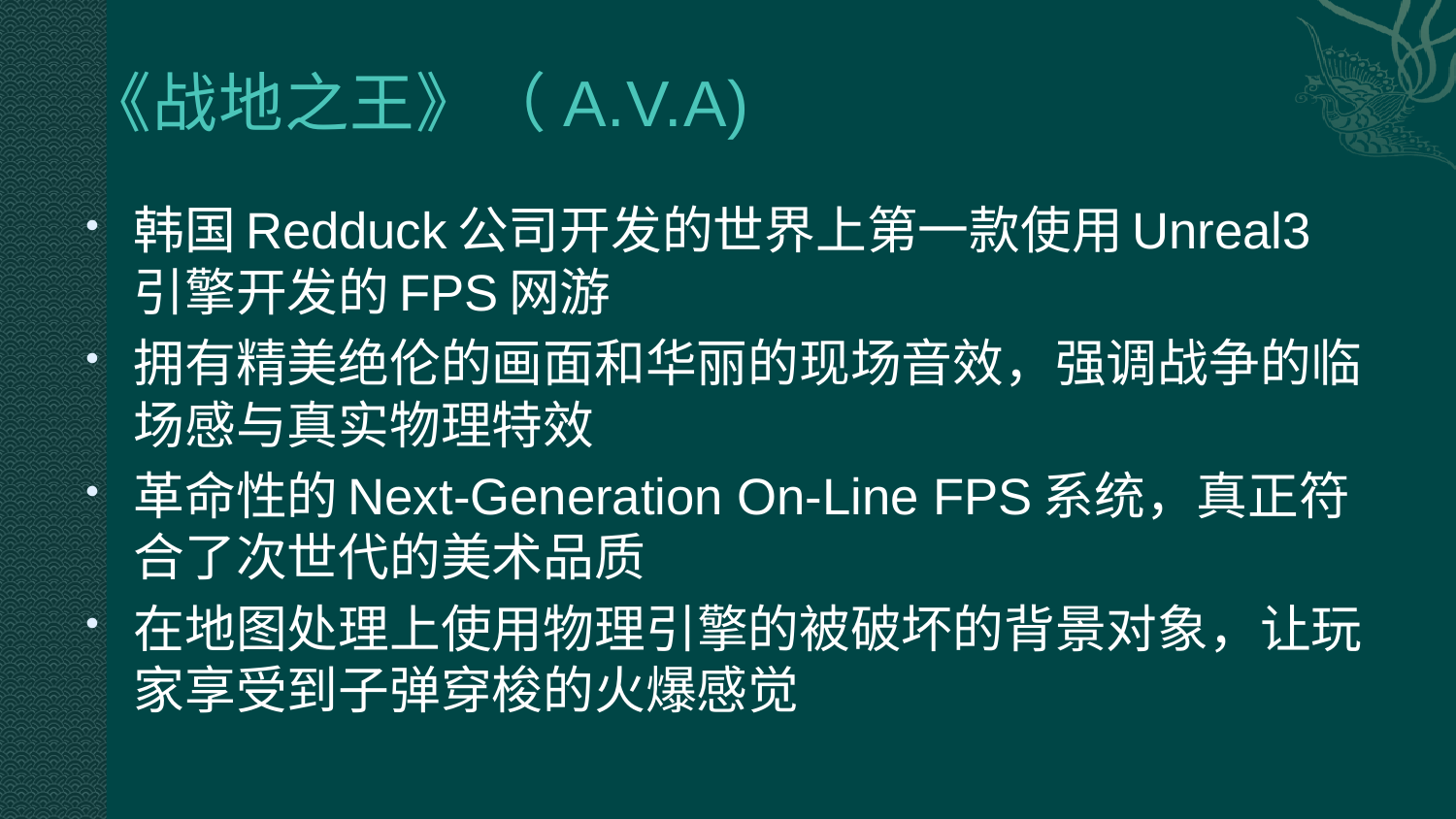

# 《战地之王》（A.V.A)
韩国Redduck公司开发的世界上第一款使用Unreal3引擎开发的FPS网游
拥有精美绝伦的画面和华丽的现场音效，强调战争的临场感与真实物理特效
革命性的Next-Generation On-Line FPS系统，真正符合了次世代的美术品质
在地图处理上使用物理引擎的被破坏的背景对象，让玩家享受到子弹穿梭的火爆感觉